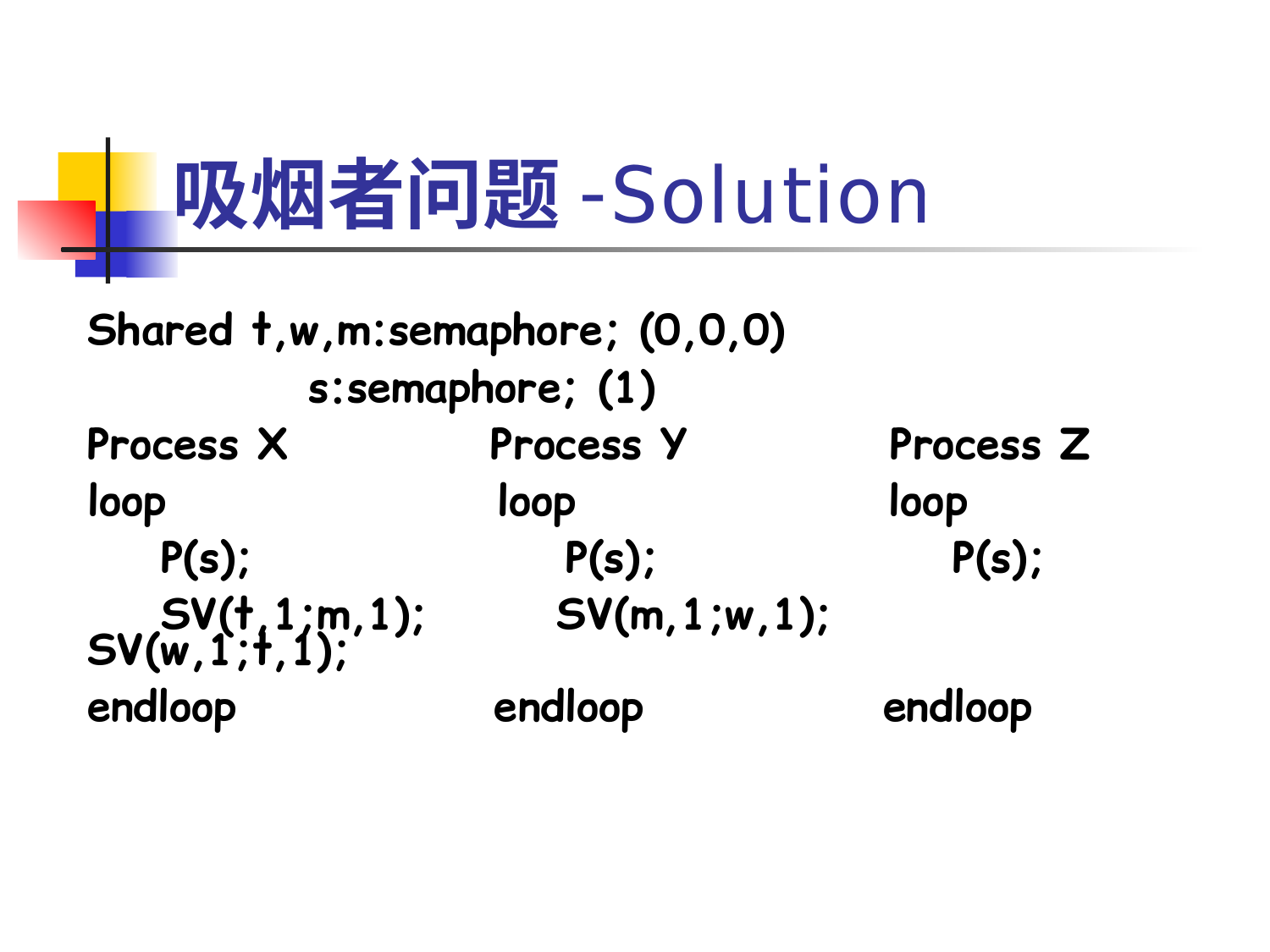

# 吸烟者问题-Solution
Shared t,w,m:semaphore; (0,0,0)
            s:semaphore; (1)
Process X           Process Y           Process Z
loop                  loop                 loop
    P(s);                 P(s);                P(s);
    SV(t,1;m,1);       SV(m,1;w,1);      SV(w,1;t,1);
endloop              endloop             endloop